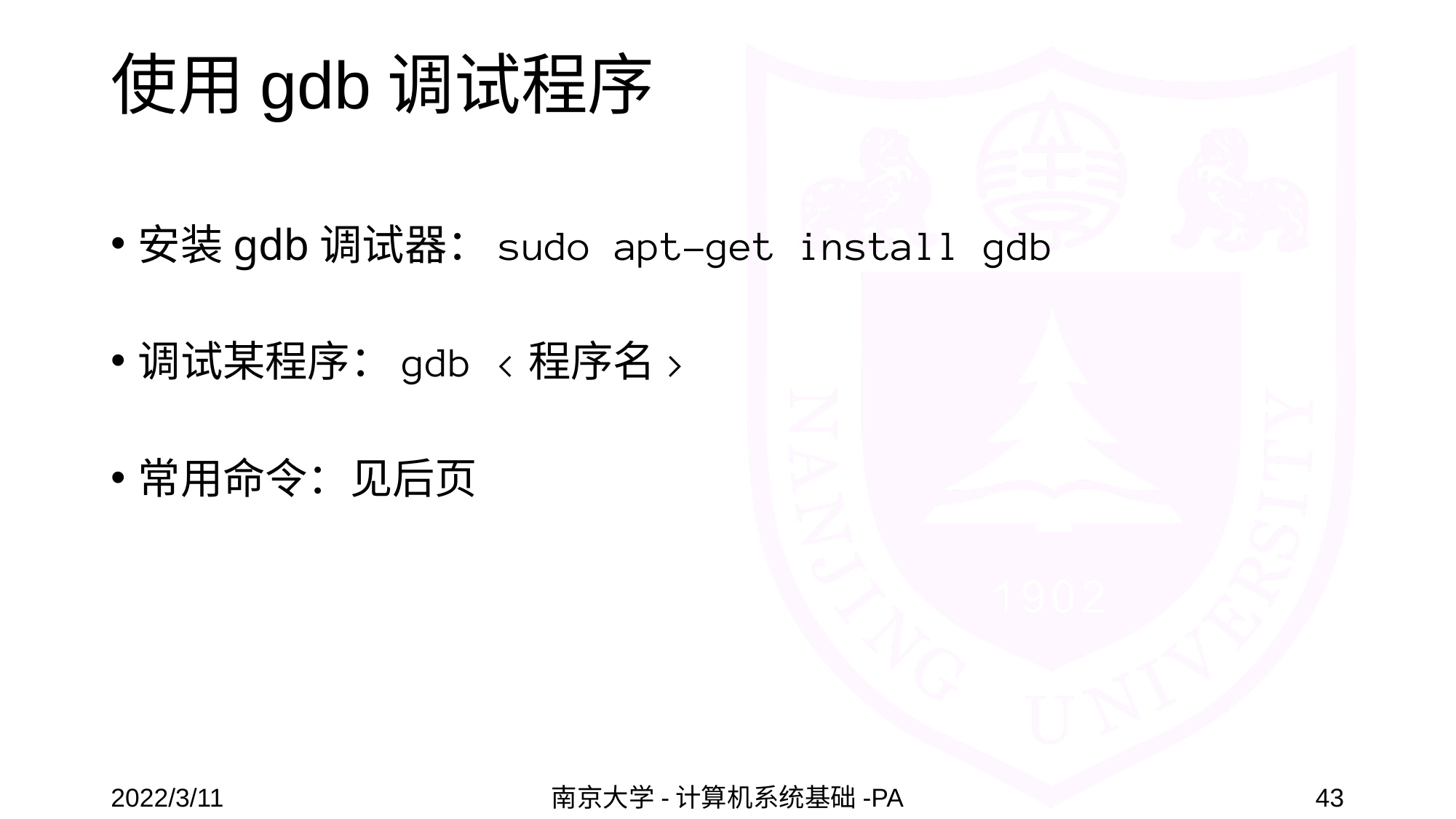

# 使用gdb调试程序
安装gdb调试器：sudo apt-get install gdb
调试某程序：gdb <程序名>
常用命令：见后页

2022/3/11
南京大学-计算机系统基础-PA
43